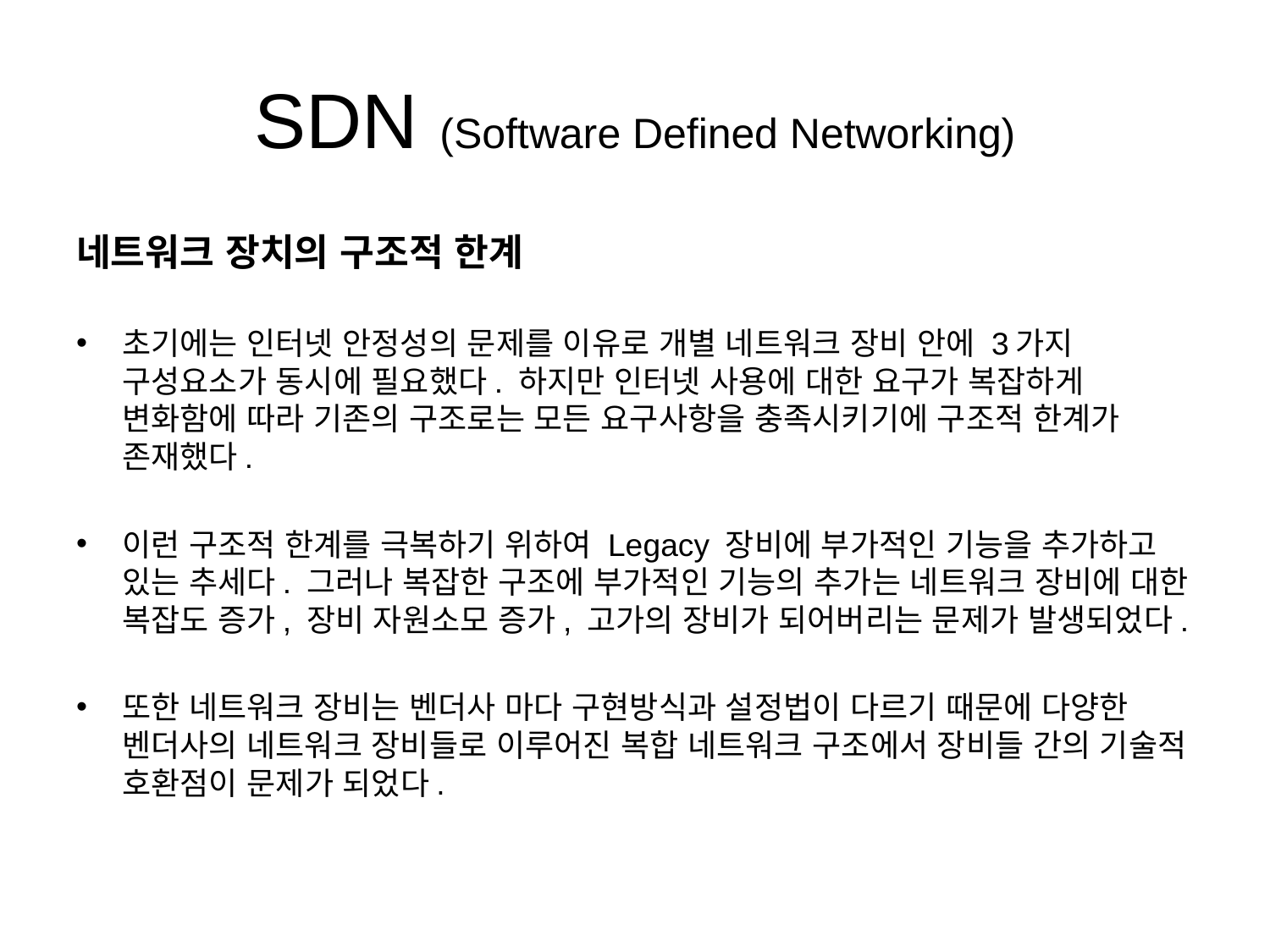

# SDN (Software Defined Networking)
네트워크 장치의 구조적 한계

초기에는 인터넷 안정성의 문제를 이유로 개별 네트워크 장비 안에 3가지 구성요소가 동시에 필요했다. 하지만 인터넷 사용에 대한 요구가 복잡하게 변화함에 따라 기존의 구조로는 모든 요구사항을 충족시키기에 구조적 한계가 존재했다.

이런 구조적 한계를 극복하기 위하여 Legacy 장비에 부가적인 기능을 추가하고 있는 추세다. 그러나 복잡한 구조에 부가적인 기능의 추가는 네트워크 장비에 대한 복잡도 증가, 장비 자원소모 증가, 고가의 장비가 되어버리는 문제가 발생되었다.

또한 네트워크 장비는 벤더사 마다 구현방식과 설정법이 다르기 때문에 다양한 벤더사의 네트워크 장비들로 이루어진 복합 네트워크 구조에서 장비들 간의 기술적 호환점이 문제가 되었다.